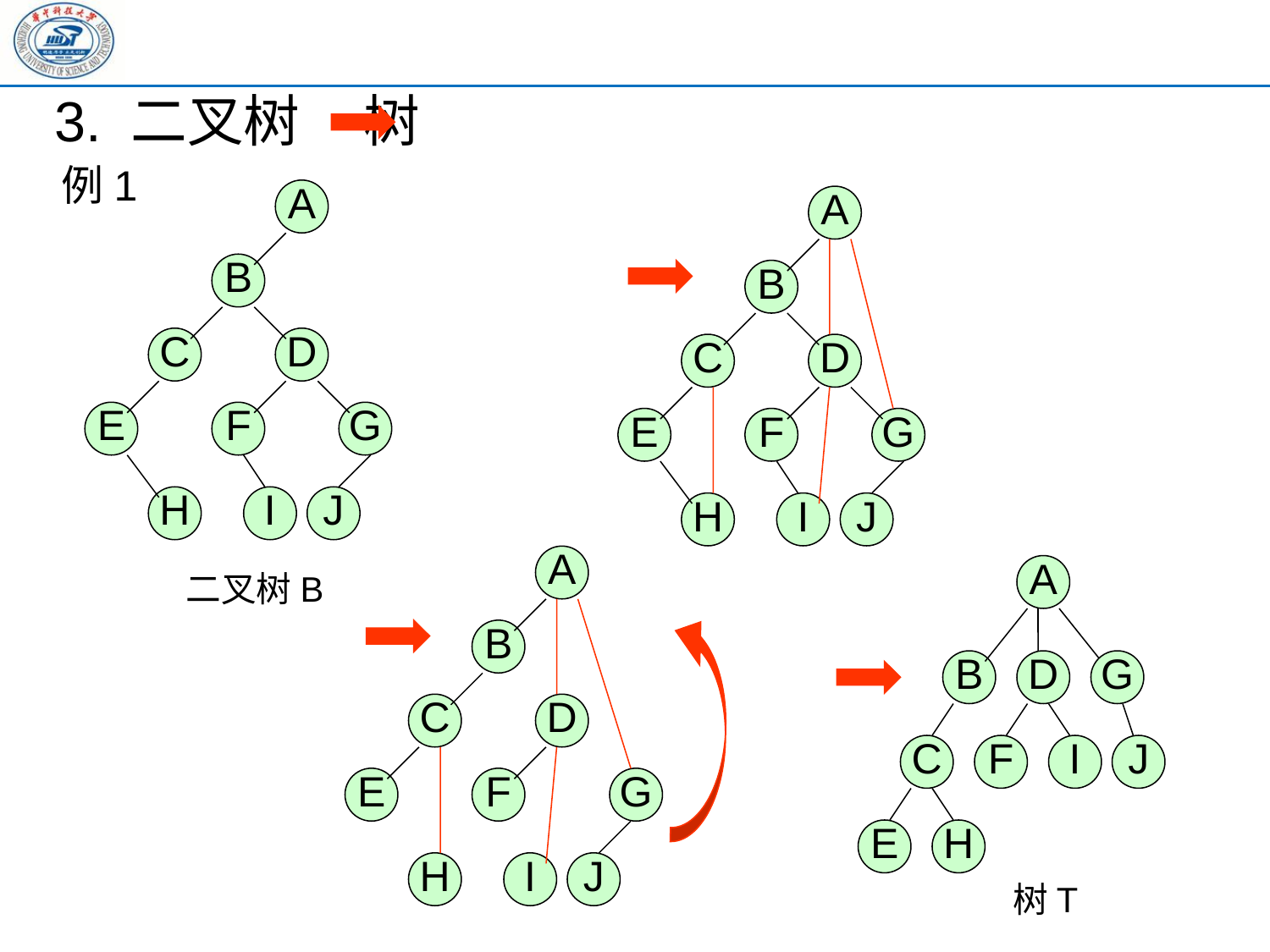

3. 二叉树     树

例1
A
A

B

B

C
D
C
D

E
F
G
E
F
G

H
I
J
H
I
J
A
A
二叉树B

B
B
D
G

C
D

C
F
I
J

E
F
G

E
H

H
I
J
树T